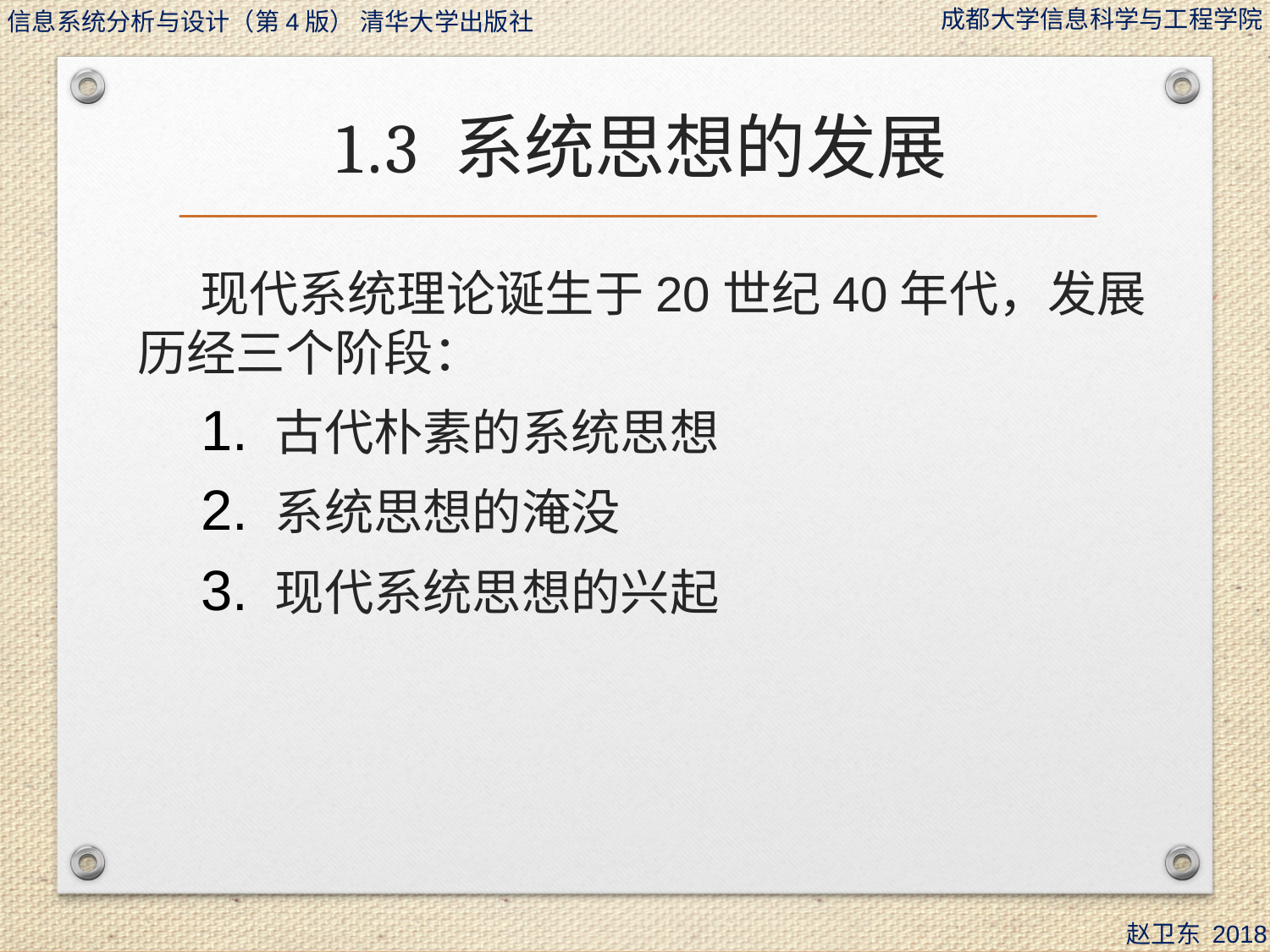

# 1.3 系统思想的发展
现代系统理论诞生于20世纪40年代，发展历经三个阶段：
古代朴素的系统思想
系统思想的淹没
现代系统思想的兴起